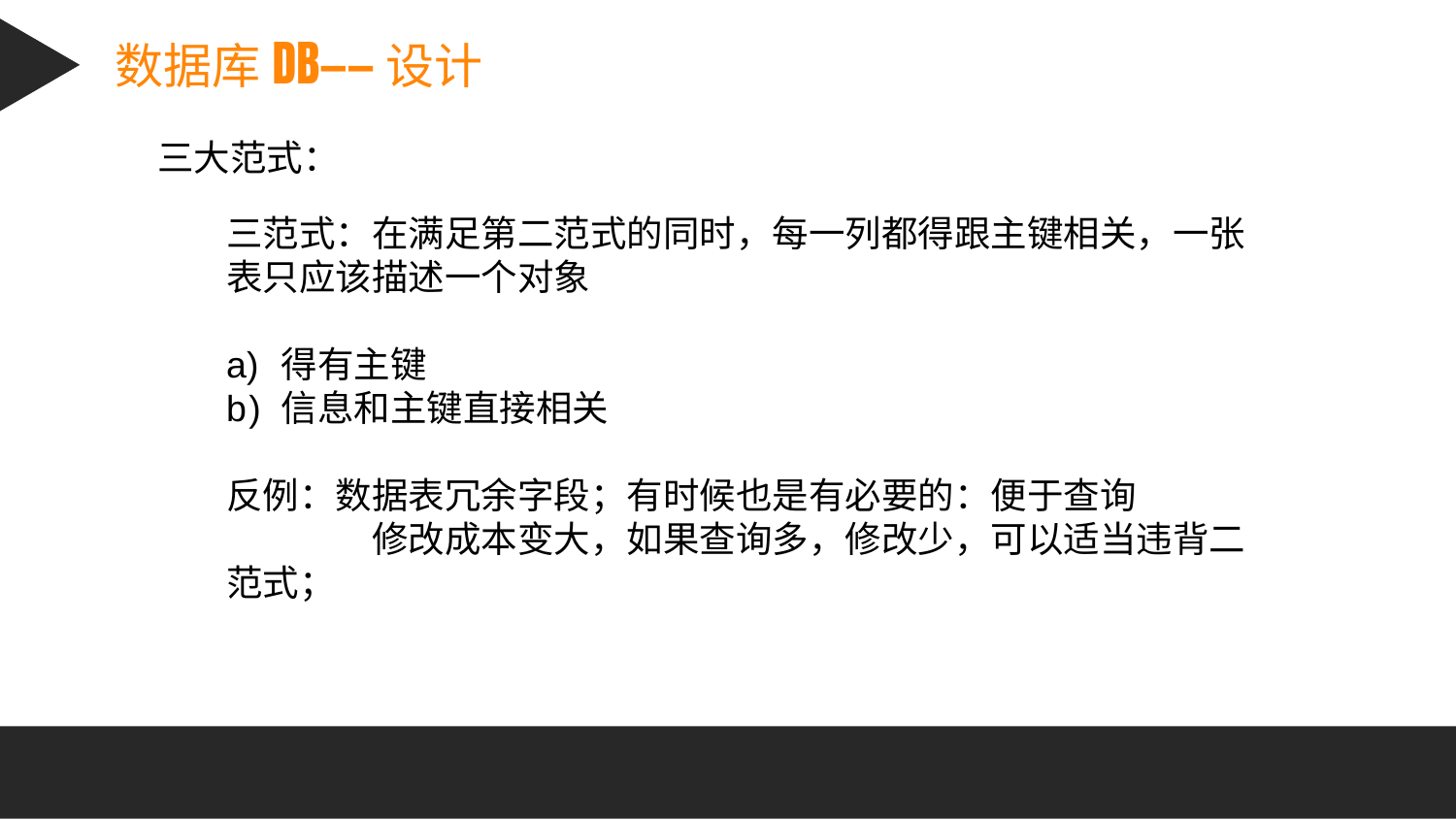

数据库DB——设计
三大范式：
三范式：在满足第二范式的同时，每一列都得跟主键相关，一张表只应该描述一个对象

得有主键
信息和主键直接相关

反例：数据表冗余字段；有时候也是有必要的：便于查询
  	修改成本变大，如果查询多，修改少，可以适当违背二范式；